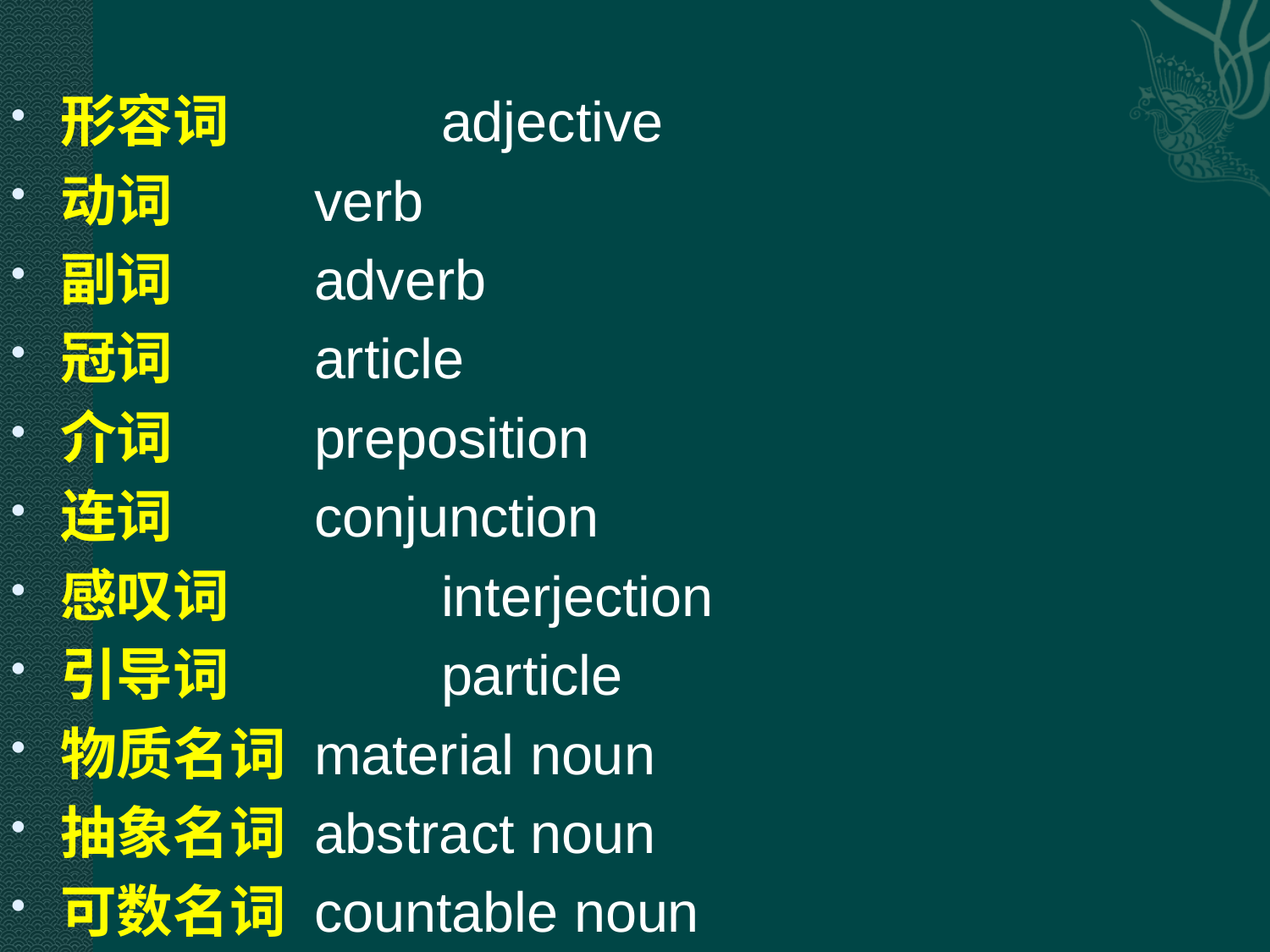

形容词		adjective
动词		verb
副词		adverb
冠词		article
介词		preposition
连词		conjunction
感叹词		interjection
引导词		particle
物质名词	material noun
抽象名词	abstract noun
可数名词	countable noun